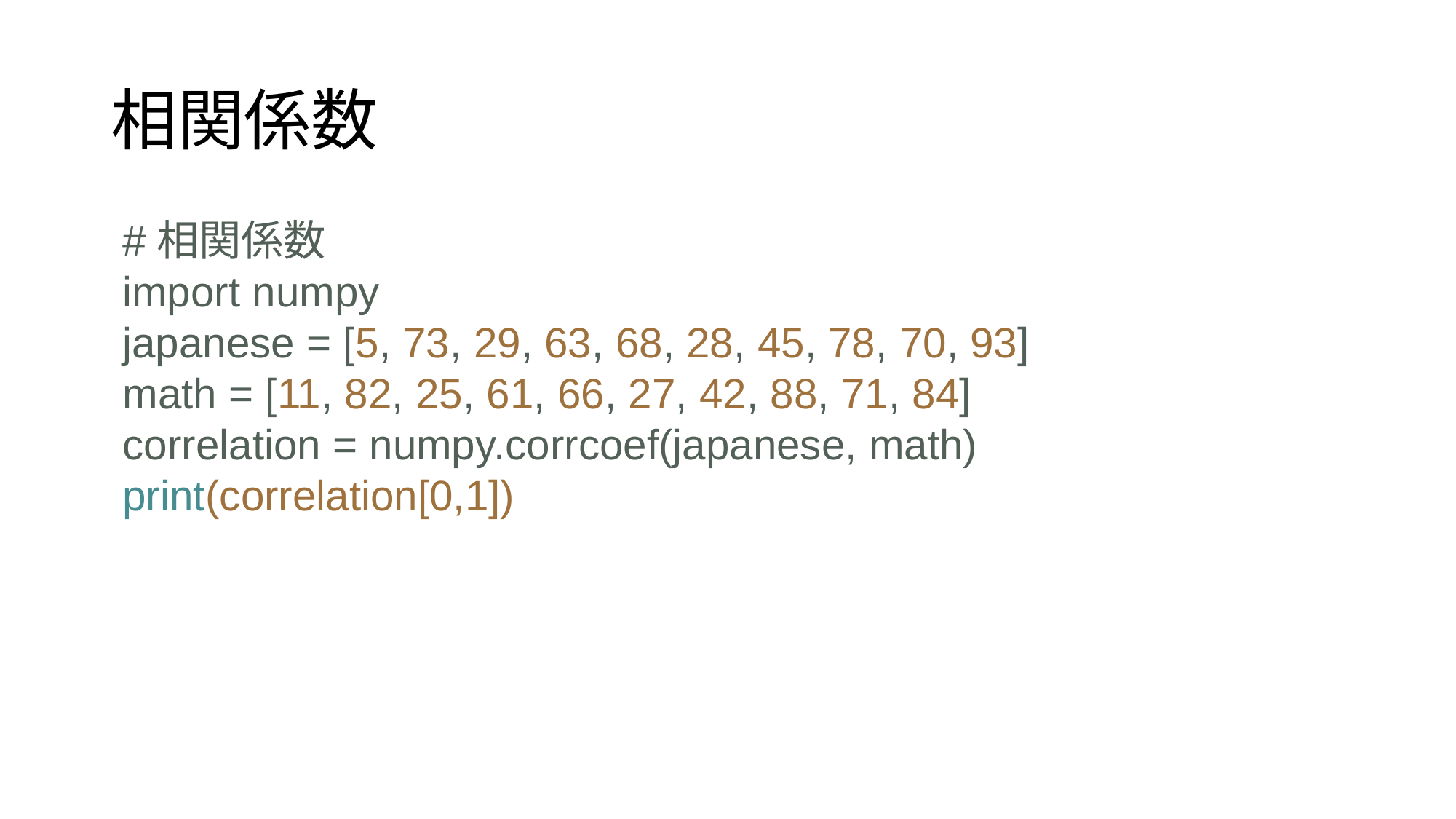

# 相関係数
#相関係数
import numpy
japanese = [5, 73, 29, 63, 68, 28, 45, 78, 70, 93]
math = [11, 82, 25, 61, 66, 27, 42, 88, 71, 84]
correlation = numpy.corrcoef(japanese, math)
print(correlation[0,1])